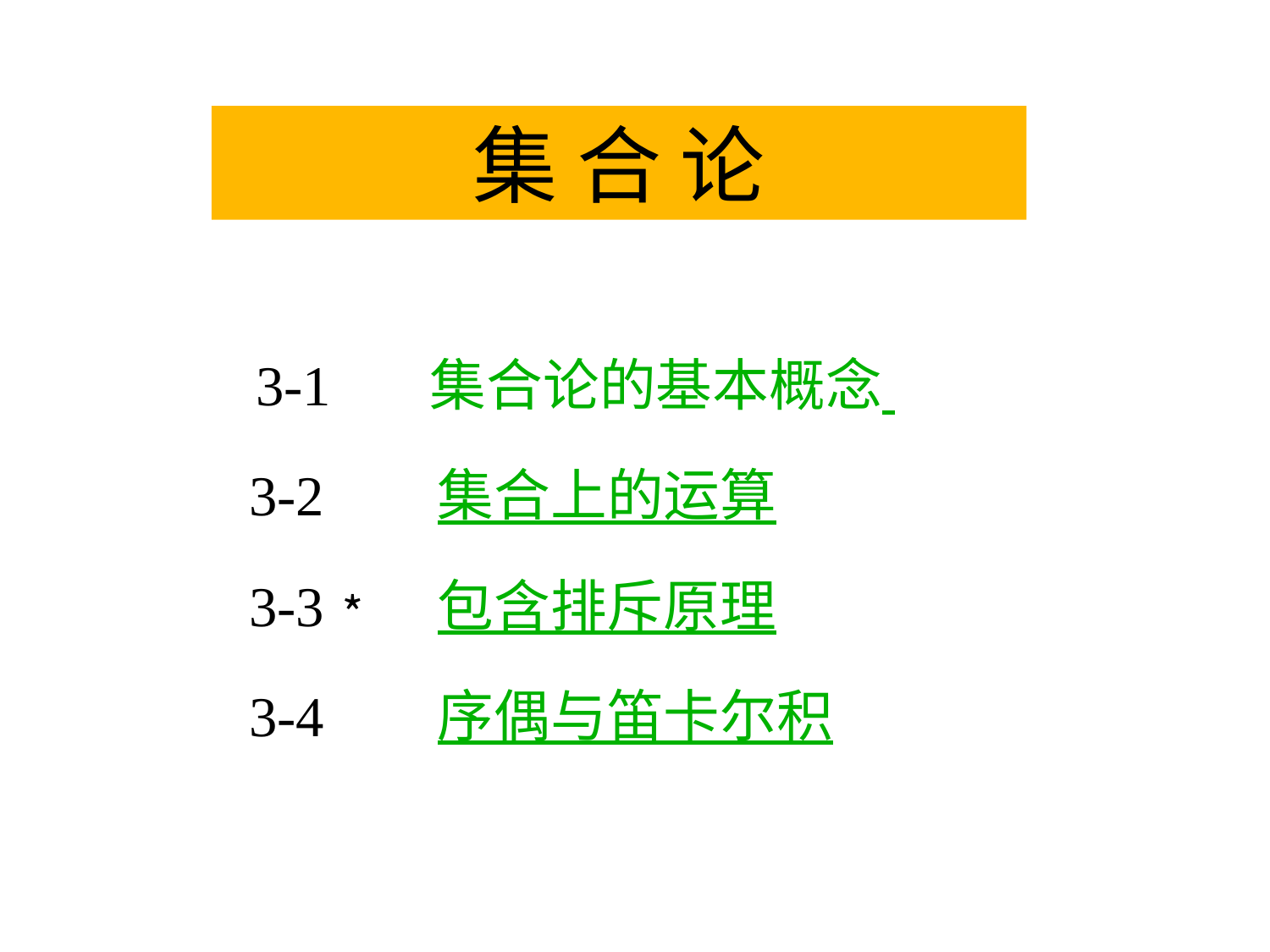

集 合 论

          3-1      集合论的基本概念
       3-2       集合上的运算
       3-3﹡   包含排斥原理
       3-4       序偶与笛卡尔积